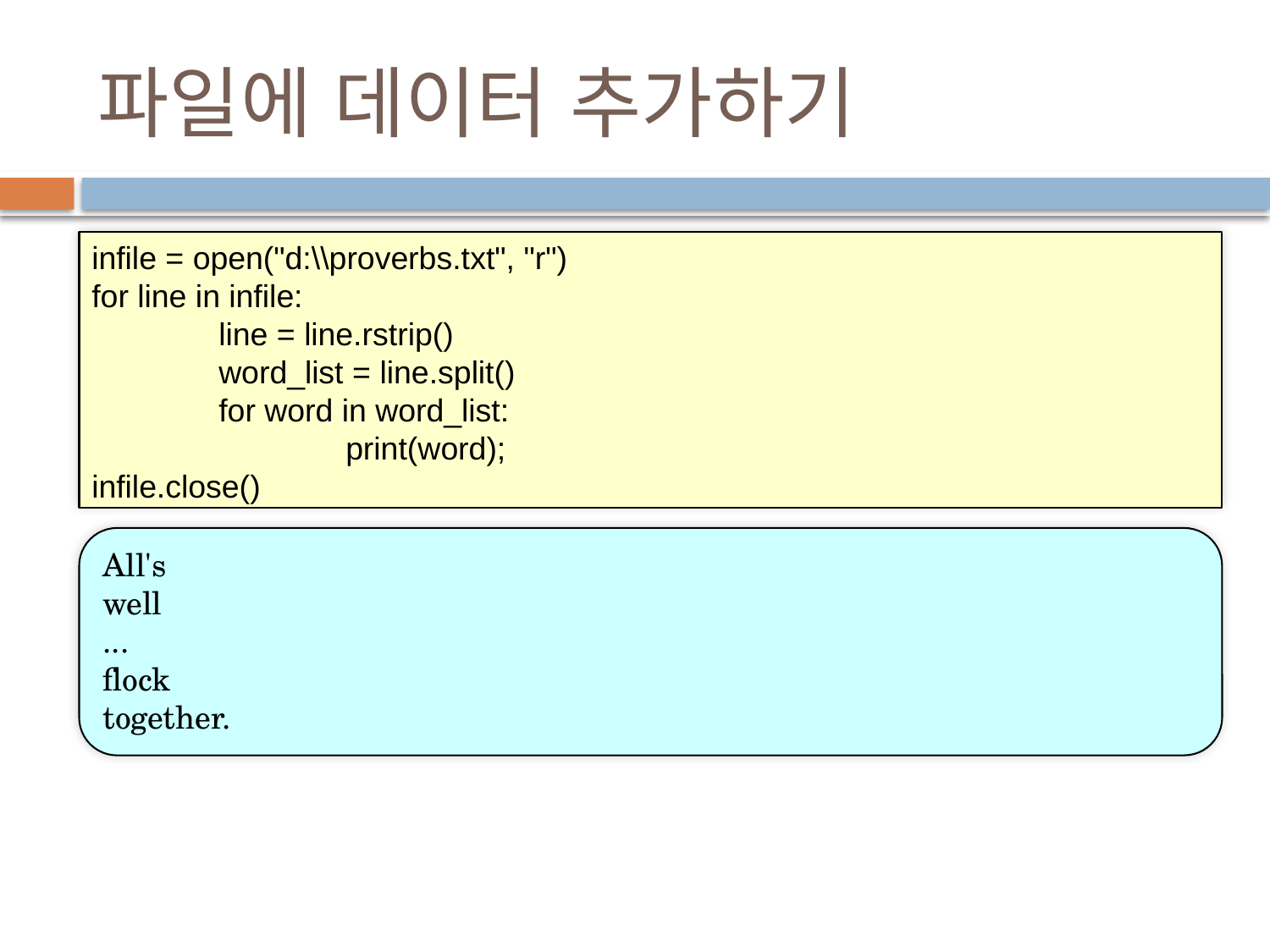

# 파일에 데이터 추가하기
infile = open("d:\\proverbs.txt", "r")
for line in infile:
	line = line.rstrip()
	word_list = line.split()
	for word in word_list:
		print(word);
infile.close()
All's
well
...
flock
together.